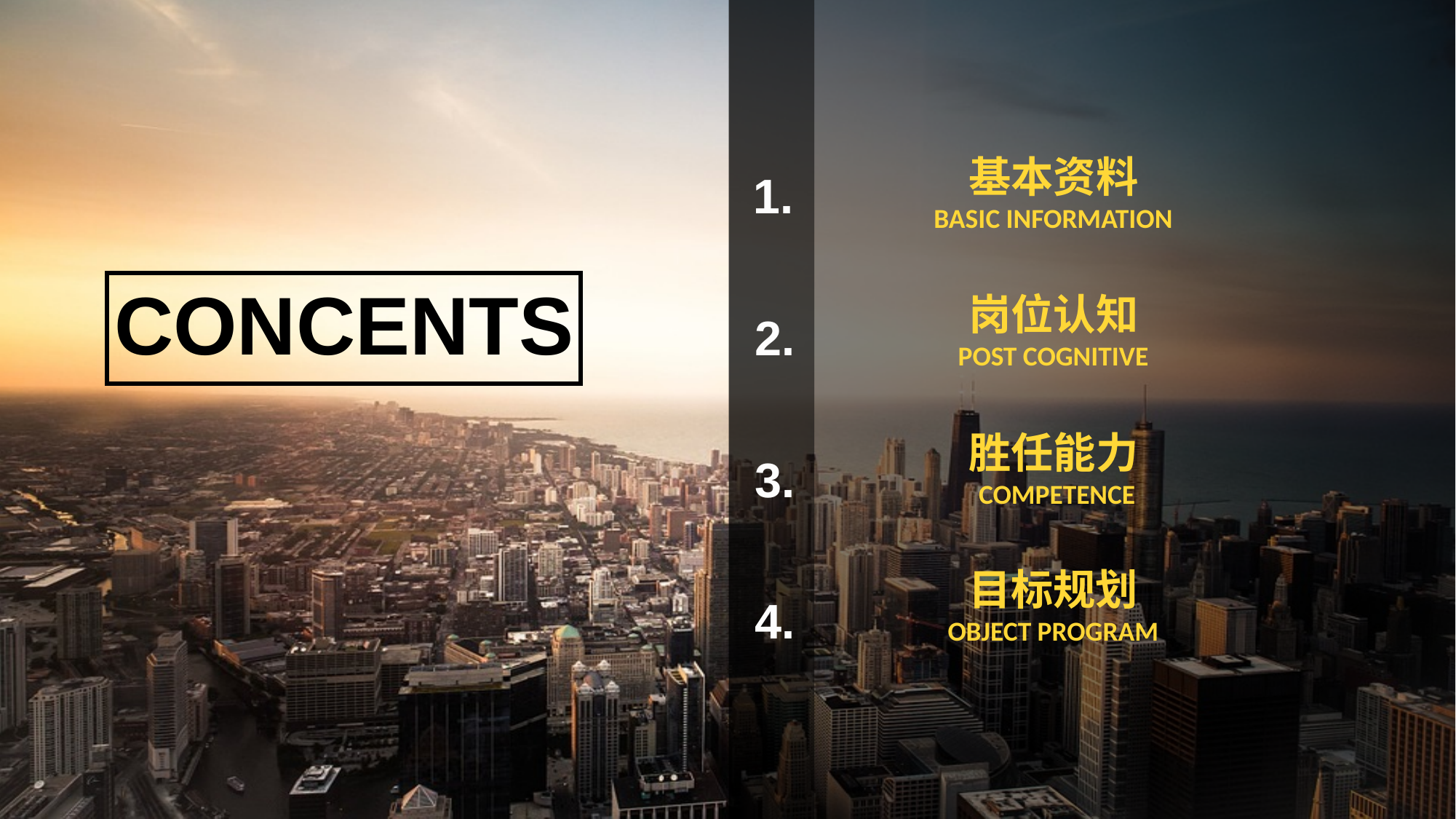

基本资料
BASIC INFORMATION
1.
CONCENTS

岗位认知
POST COGNITIVE
2.
胜任能力
 COMPETENCE
3.
目标规划
OBJECT PROGRAM
4.